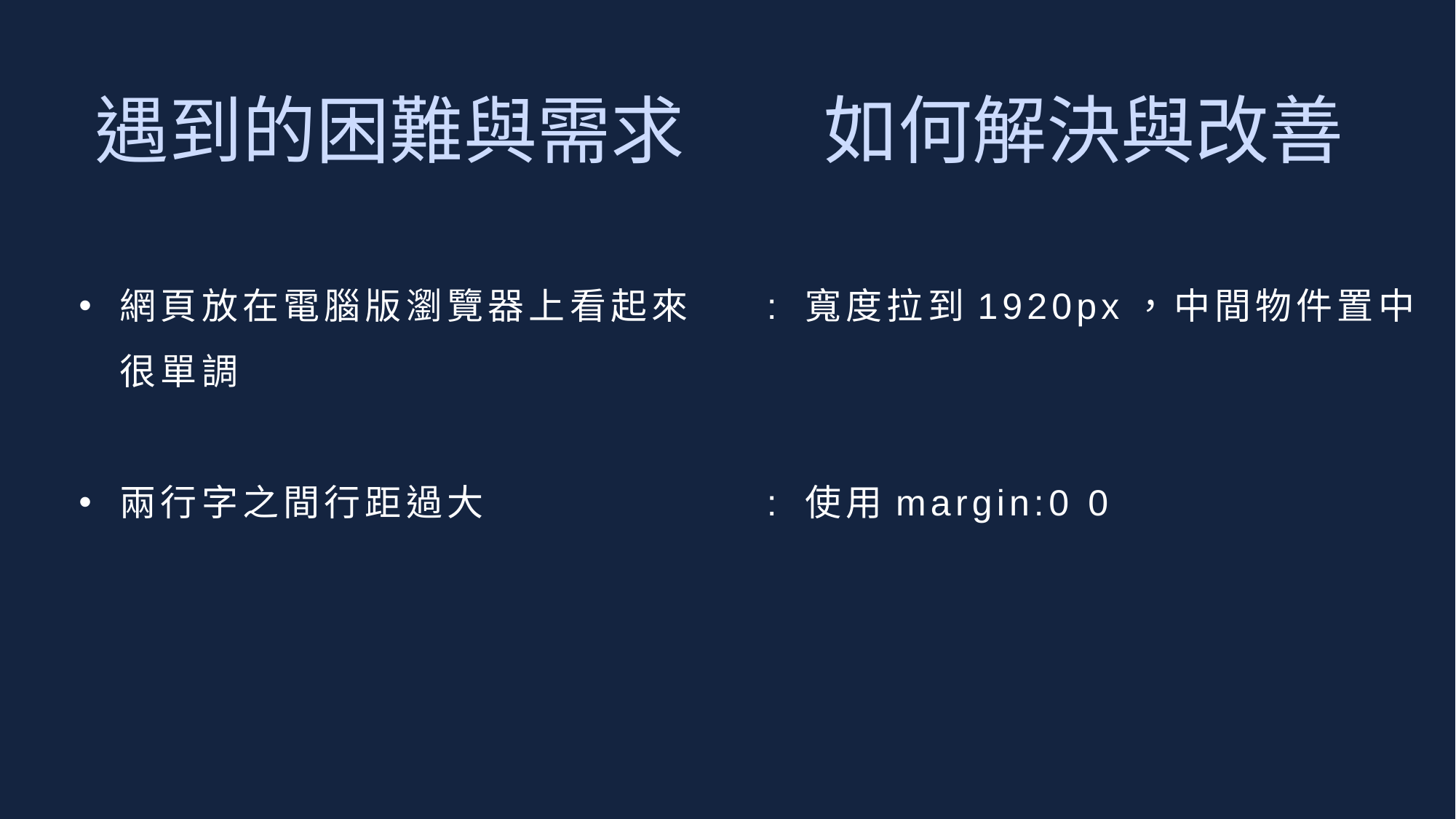

遇到的困難與需求
如何解決與改善
網頁放在電腦版瀏覽器上看起來很單調

兩行字之間行距過大
: 寬度拉到1920px，中間物件置中

: 使用margin:0 0